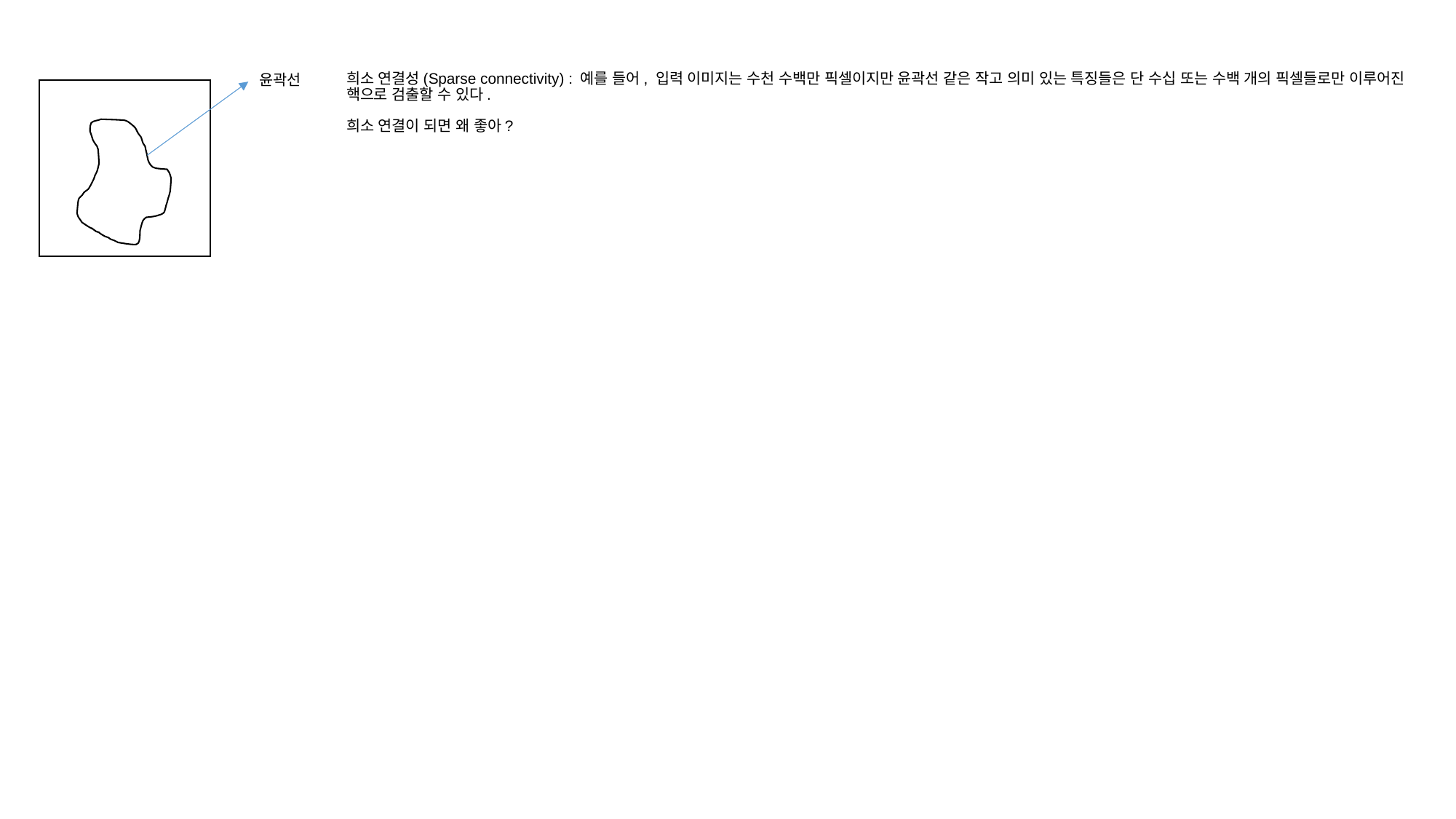

희소 연결성(Sparse connectivity) : 예를 들어, 입력 이미지는 수천 수백만 픽셀이지만 윤곽선 같은 작고 의미 있는 특징들은 단 수십 또는 수백 개의 픽셀들로만 이루어진 핵으로 검출할 수 있다.
희소 연결이 되면 왜 좋아?
윤곽선